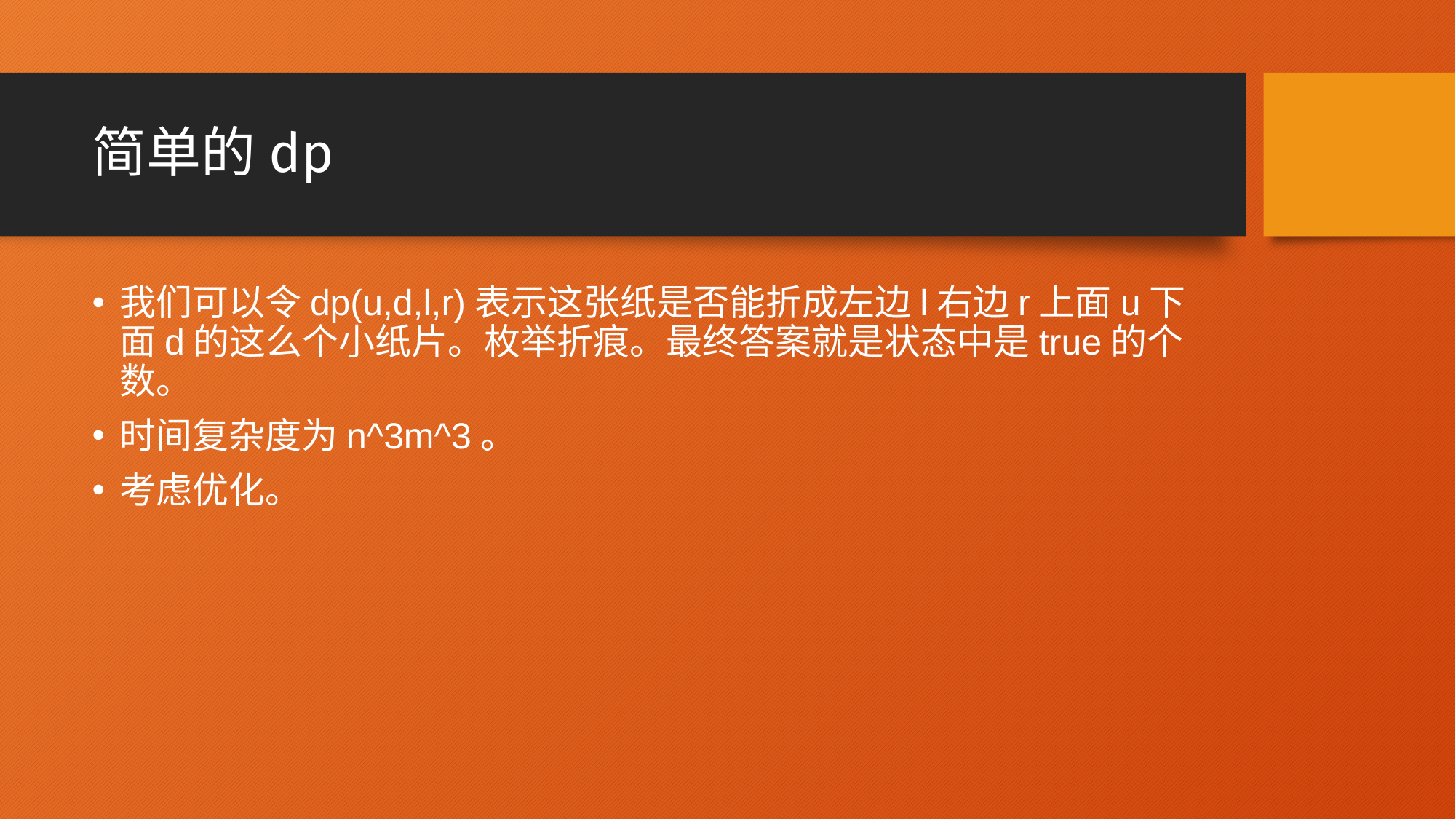

# 简单的dp
我们可以令dp(u,d,l,r)表示这张纸是否能折成左边l右边r上面u下面d的这么个小纸片。枚举折痕。最终答案就是状态中是true的个数。
时间复杂度为n^3m^3。
考虑优化。